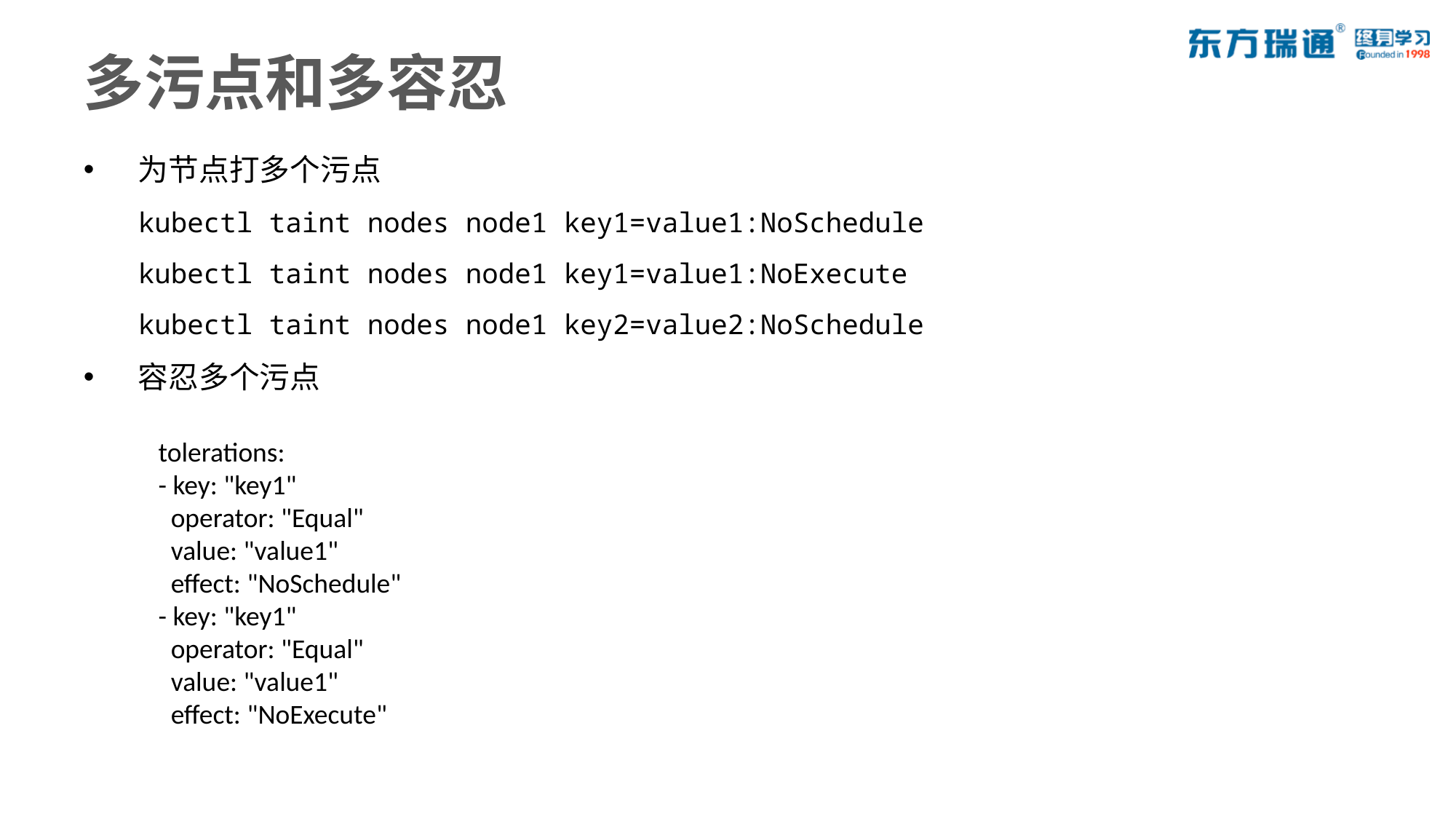

# 多污点和多容忍
为节点打多个污点
kubectl taint nodes node1 key1=value1:NoSchedule
kubectl taint nodes node1 key1=value1:NoExecute
kubectl taint nodes node1 key2=value2:NoSchedule
容忍多个污点

tolerations:
- key: "key1"
  operator: "Equal"
  value: "value1"
  effect: "NoSchedule"
- key: "key1"
  operator: "Equal"
  value: "value1"
  effect: "NoExecute"